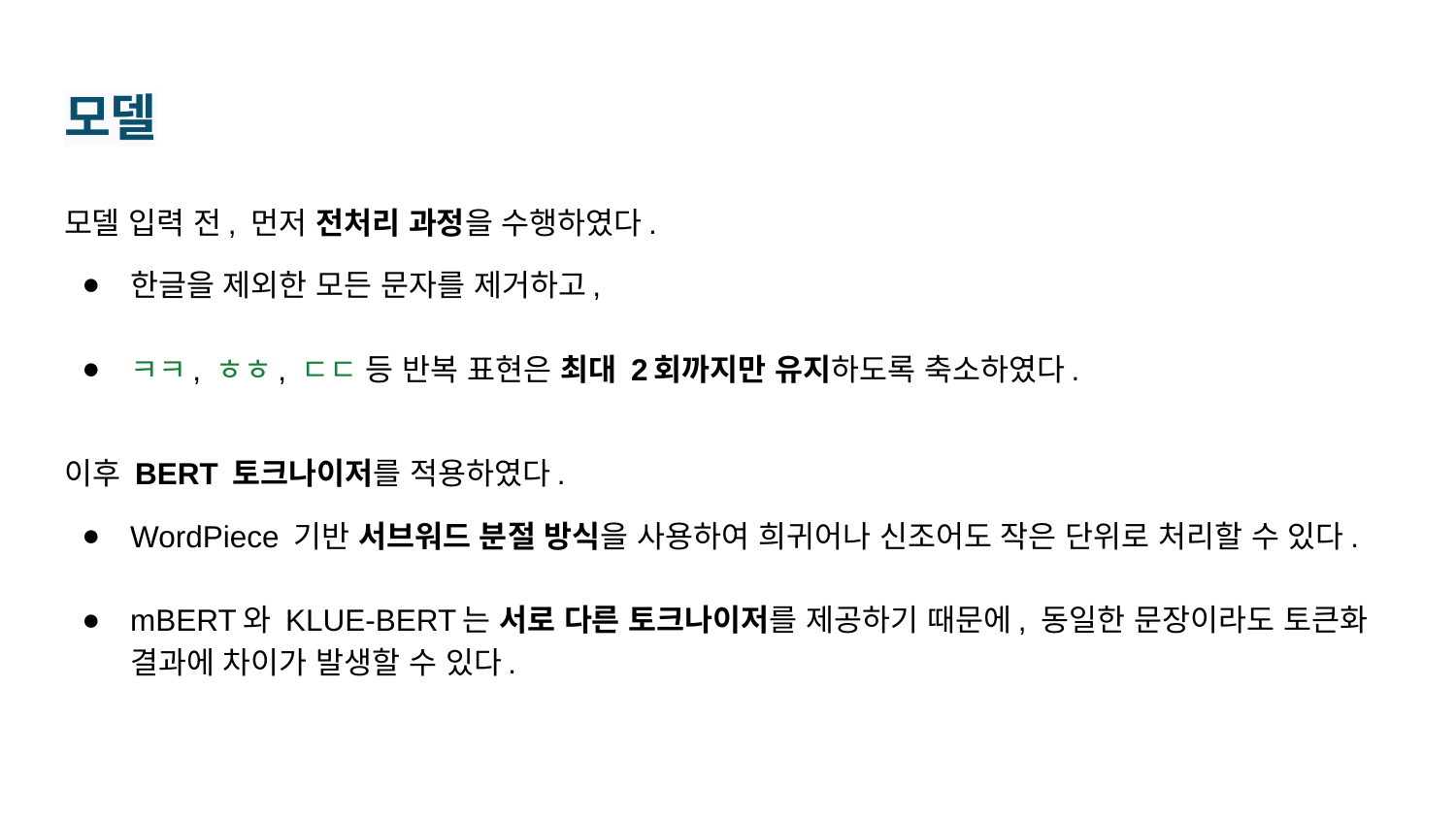

# 모델
모델 입력 전, 먼저 전처리 과정을 수행하였다.
한글을 제외한 모든 문자를 제거하고,
ㅋㅋ, ㅎㅎ, ㄷㄷ 등 반복 표현은 최대 2회까지만 유지하도록 축소하였다.
이후 BERT 토크나이저를 적용하였다.
WordPiece 기반 서브워드 분절 방식을 사용하여 희귀어나 신조어도 작은 단위로 처리할 수 있다.
mBERT와 KLUE-BERT는 서로 다른 토크나이저를 제공하기 때문에, 동일한 문장이라도 토큰화 결과에 차이가 발생할 수 있다.